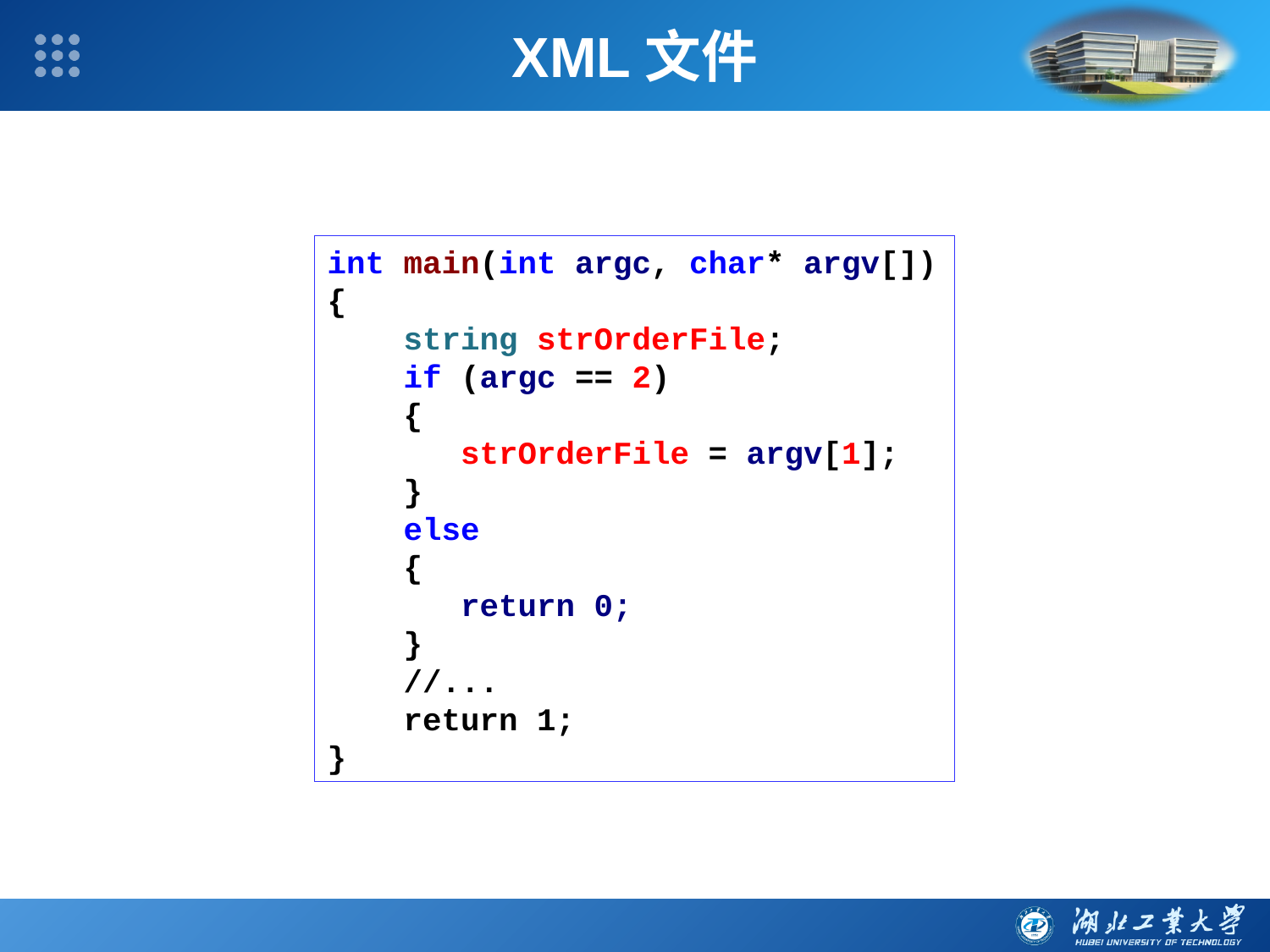

XML文件
int main(int argc, char* argv[])
{
    string strOrderFile;
    if (argc == 2)
    {
       strOrderFile = argv[1];
    }
    else
    {
       return 0;
    }
    //...
    return 1;
}